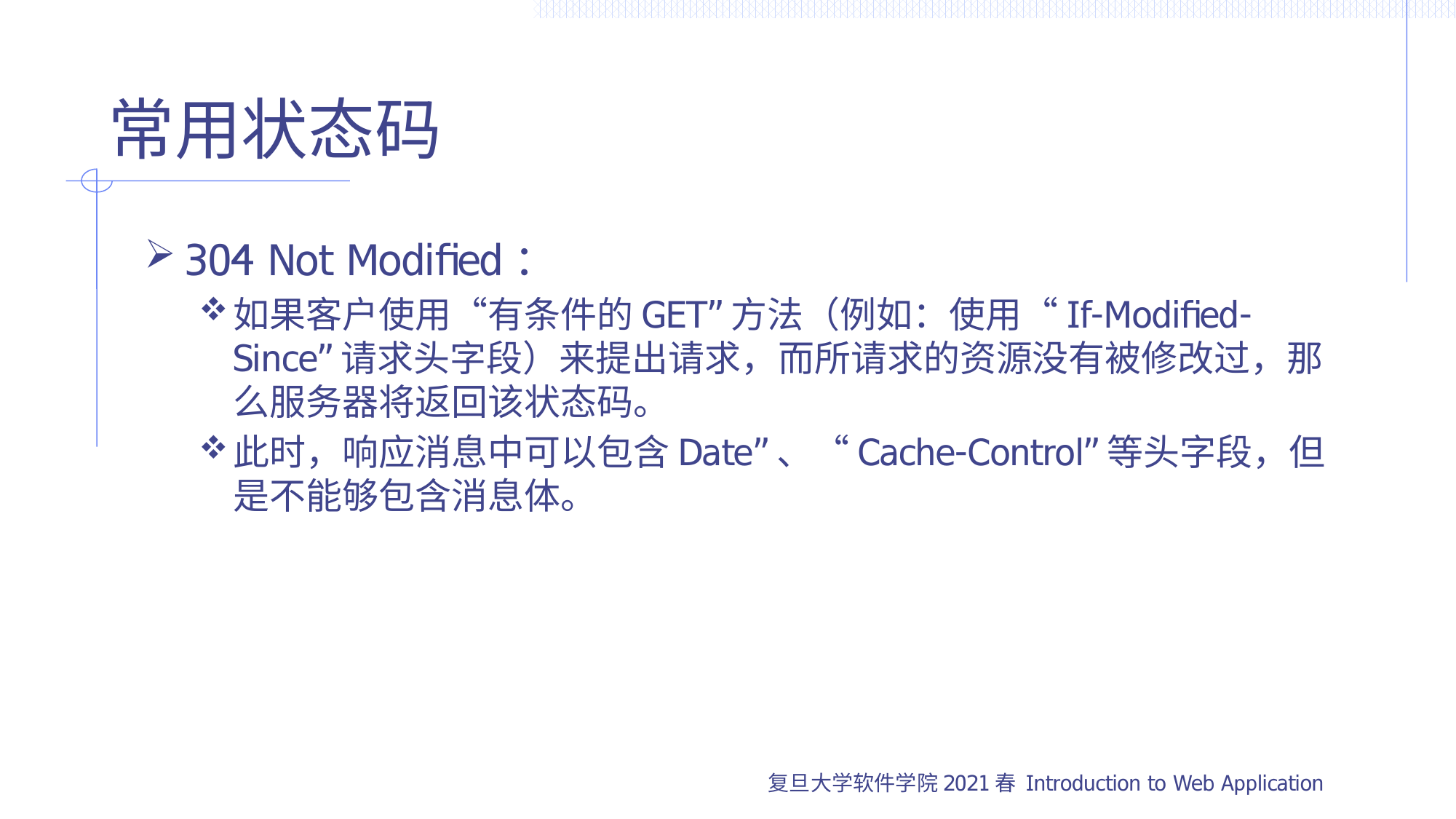

# 常用状态码
304 Not Modified：
如果客户使用“有条件的GET”方法（例如：使用“If-Modified-Since”请求头字段）来提出请求，而所请求的资源没有被修改过，那么服务器将返回该状态码。
此时，响应消息中可以包含Date”、“Cache-Control”等头字段，但是不能够包含消息体。